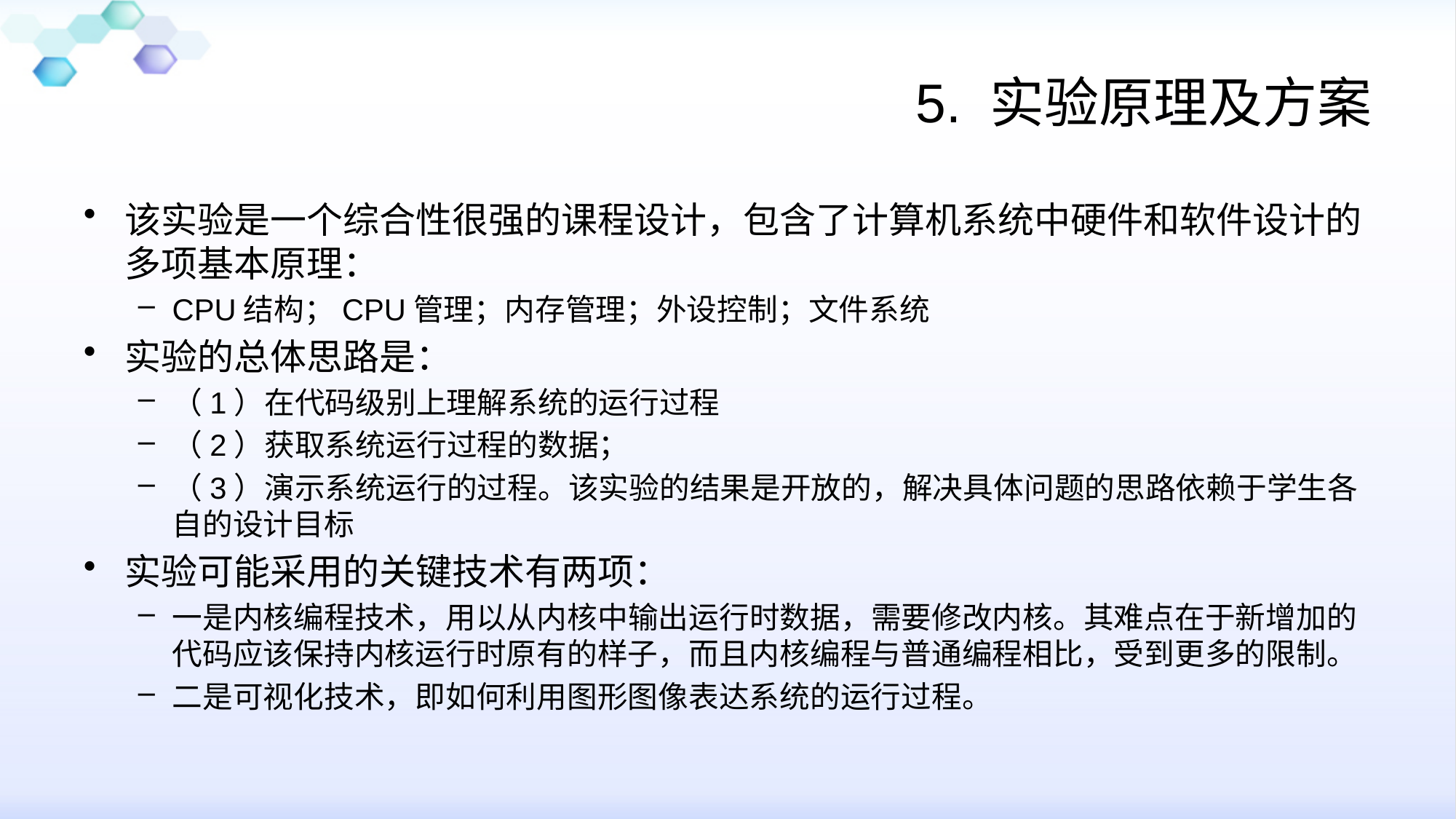

# 5. 实验原理及方案
该实验是一个综合性很强的课程设计，包含了计算机系统中硬件和软件设计的多项基本原理：
CPU结构；CPU管理；内存管理；外设控制；文件系统
实验的总体思路是：
（1）在代码级别上理解系统的运行过程
（2）获取系统运行过程的数据；
（3）演示系统运行的过程。该实验的结果是开放的，解决具体问题的思路依赖于学生各自的设计目标
实验可能采用的关键技术有两项：
一是内核编程技术，用以从内核中输出运行时数据，需要修改内核。其难点在于新增加的代码应该保持内核运行时原有的样子，而且内核编程与普通编程相比，受到更多的限制。
二是可视化技术，即如何利用图形图像表达系统的运行过程。